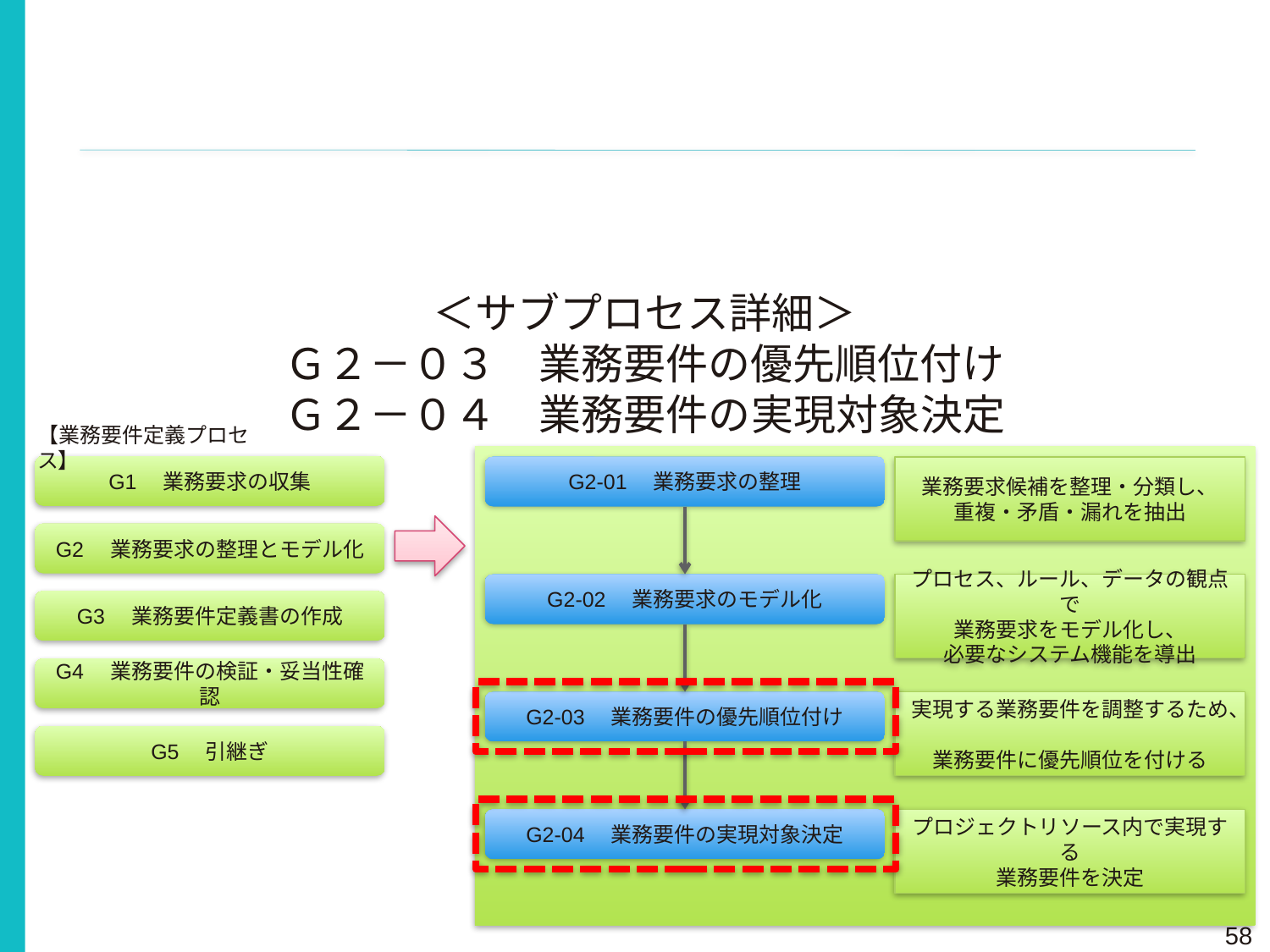

＜サブプロセス詳細＞
Ｇ２－０３　業務要件の優先順位付け
Ｇ２－０４　業務要件の実現対象決定
【業務要件定義プロセス】

G1　業務要求の収集
G2-01　業務要求の整理
業務要求候補を整理・分類し、
重複・矛盾・漏れを抽出

G2　業務要求の整理とモデル化
G2-02　業務要求のモデル化
プロセス、ルール、データの観点で
業務要求をモデル化し、
必要なシステム機能を導出
G3　業務要件定義書の作成
G4　業務要件の検証・妥当性確認

G2-03　業務要件の優先順位付け
実現する業務要件を調整するため、
業務要件に優先順位を付ける
G5　引継ぎ

G2-04　業務要件の実現対象決定
プロジェクトリソース内で実現する
業務要件を決定
58